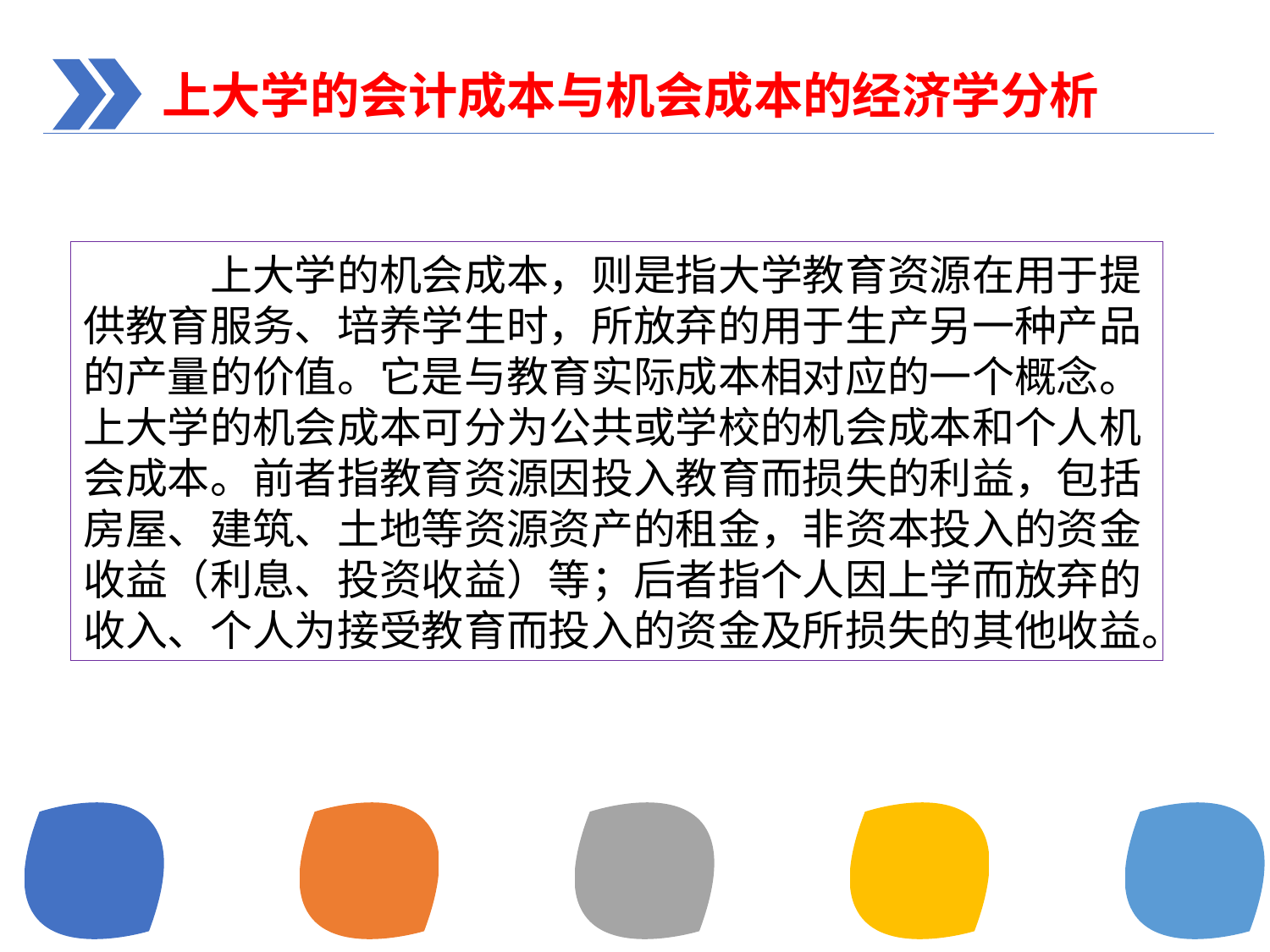

上大学的会计成本与机会成本的经济学分析
	上大学的机会成本，则是指大学教育资源在用于提供教育服务、培养学生时，所放弃的用于生产另一种产品的产量的价值。它是与教育实际成本相对应的一个概念。上大学的机会成本可分为公共或学校的机会成本和个人机会成本。前者指教育资源因投入教育而损失的利益，包括房屋、建筑、土地等资源资产的租金，非资本投入的资金收益（利息、投资收益）等；后者指个人因上学而放弃的收入、个人为接受教育而投入的资金及所损失的其他收益。